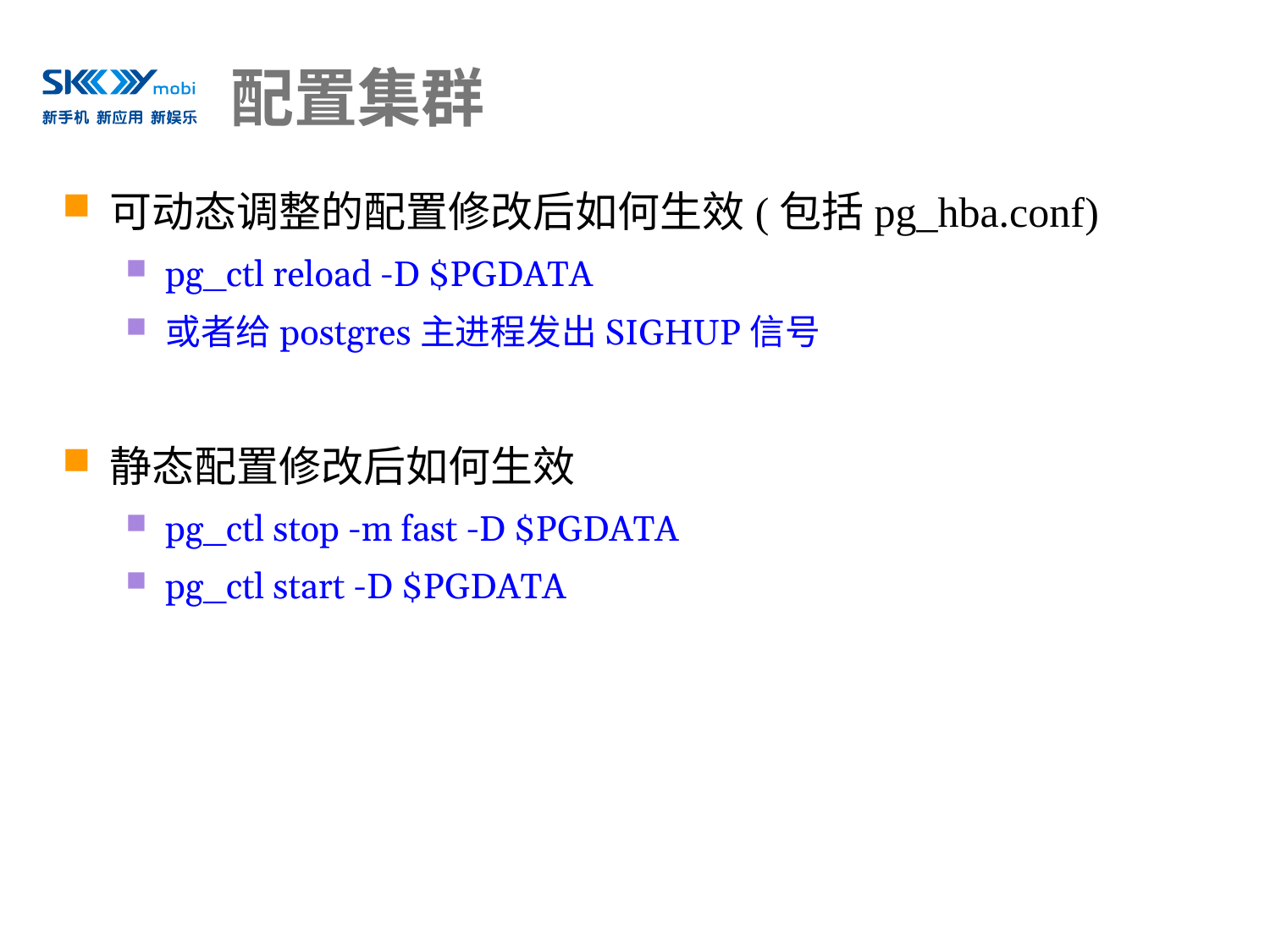

# 配置集群
可动态调整的配置修改后如何生效(包括pg_hba.conf)
pg_ctl reload -D $PGDATA
或者给postgres主进程发出SIGHUP信号

静态配置修改后如何生效
pg_ctl stop -m fast -D $PGDATA
pg_ctl start -D $PGDATA